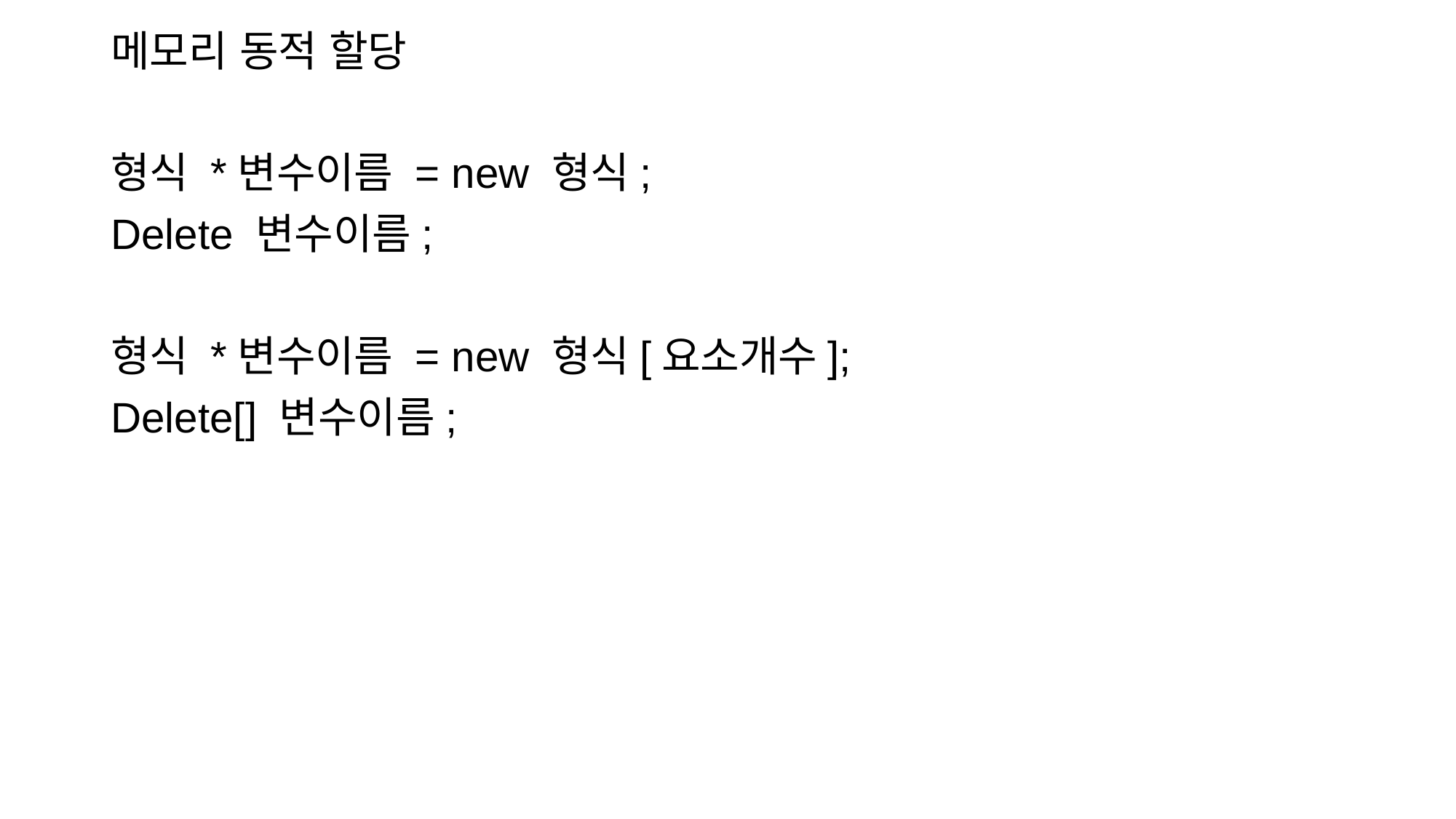

메모리 동적 할당

형식 *변수이름 = new 형식;
Delete 변수이름;

형식 *변수이름 = new 형식[요소개수];
Delete[] 변수이름;